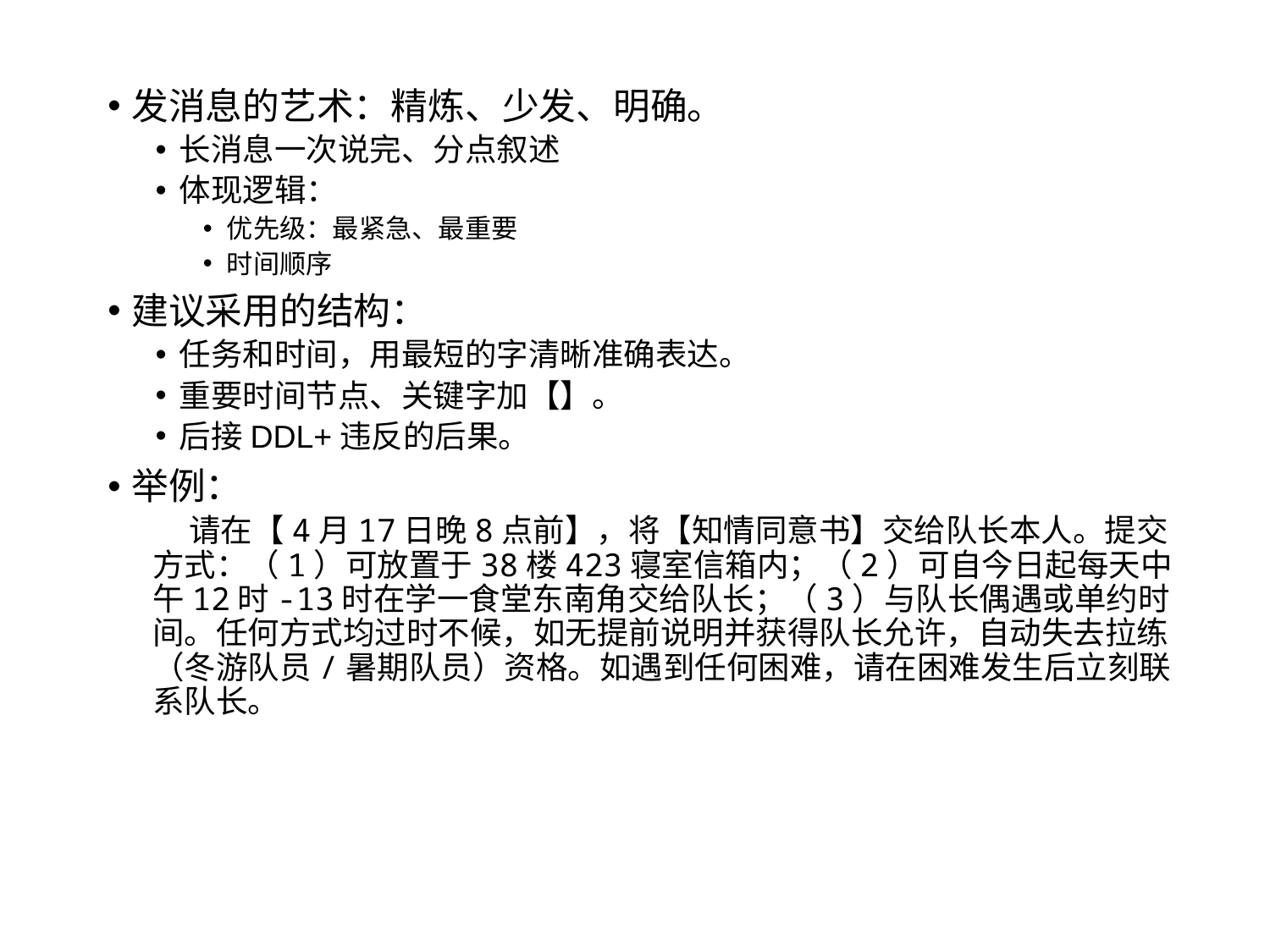

发消息的艺术：精炼、少发、明确。
长消息一次说完、分点叙述
体现逻辑：
优先级：最紧急、最重要
时间顺序
建议采用的结构：
任务和时间，用最短的字清晰准确表达。
重要时间节点、关键字加【】。
后接DDL+违反的后果。
举例：
    请在【4月17日晚8点前】，将【知情同意书】交给队长本人。提交方式：（1）可放置于38楼423寝室信箱内；（2）可自今日起每天中午12时-13时在学一食堂东南角交给队长；（3）与队长偶遇或单约时间。任何方式均过时不候，如无提前说明并获得队长允许，自动失去拉练（冬游队员/暑期队员）资格。如遇到任何困难，请在困难发生后立刻联系队长。